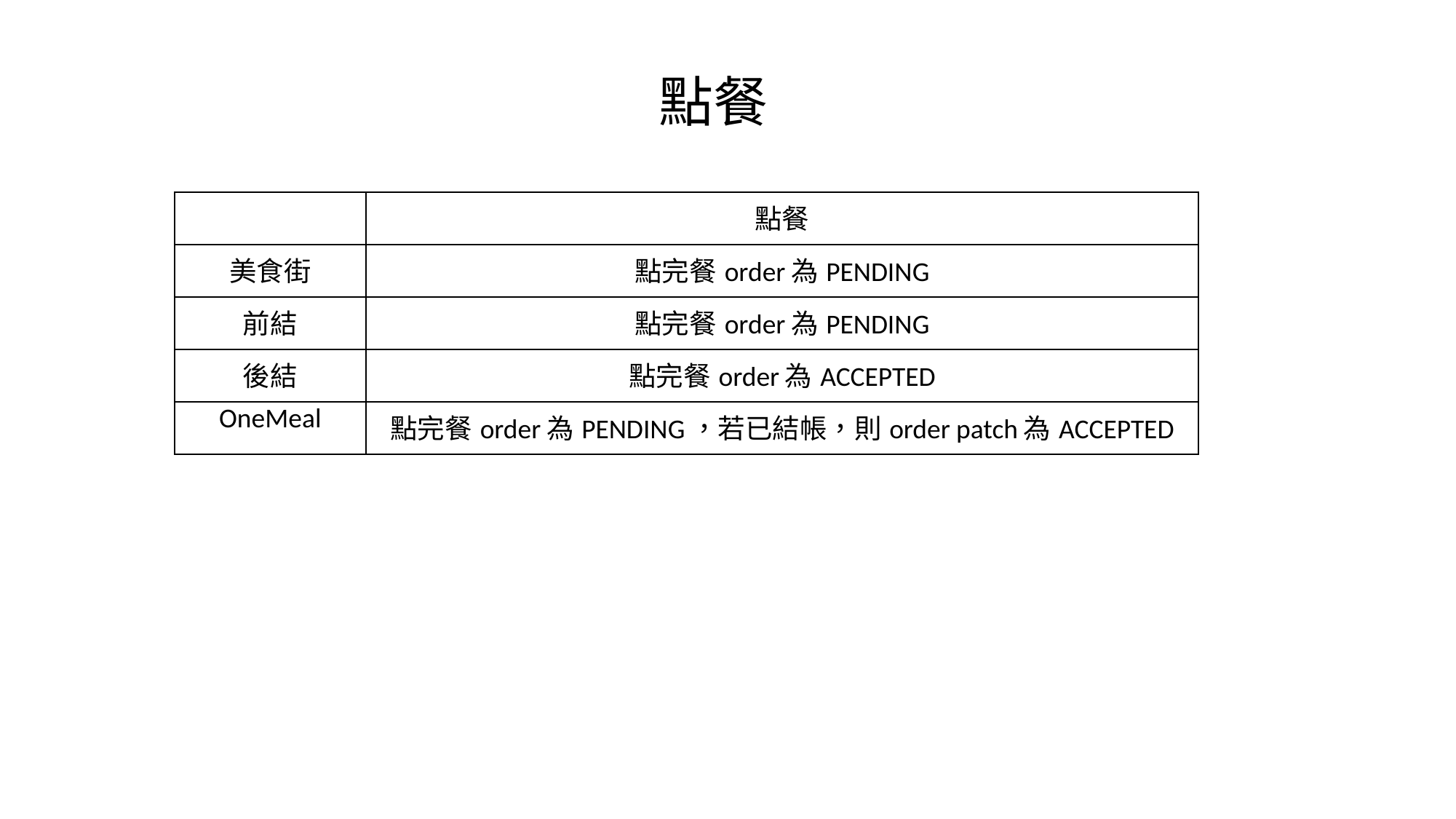

# 點餐
|  | 點餐 |
| --- | --- |
| 美食街 | 點完餐order為PENDING |
| 前結 | 點完餐order為PENDING |
| 後結 | 點完餐order為ACCEPTED |
| OneMeal | 點完餐order為PENDING，若已結帳，則order patch為ACCEPTED |